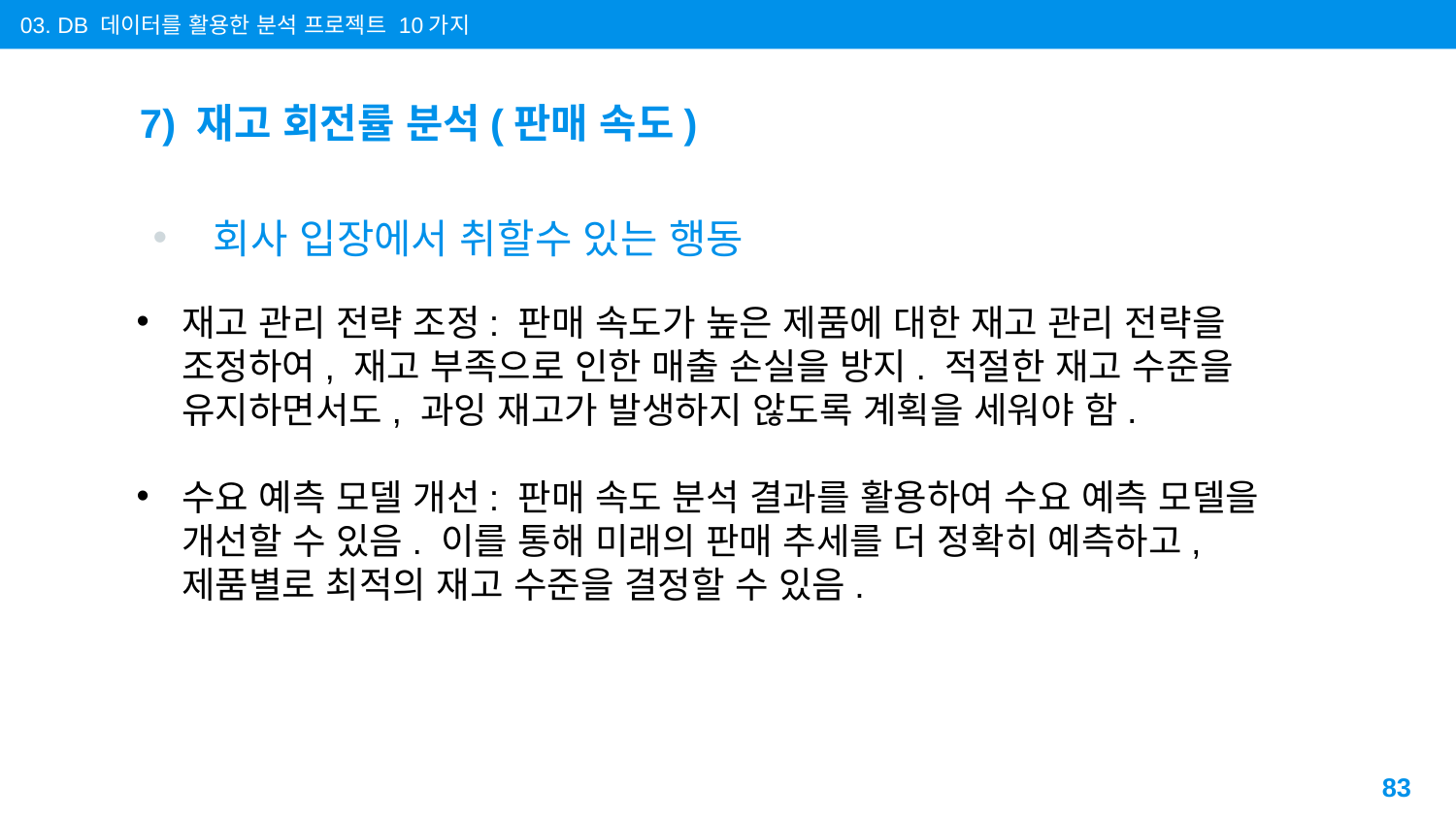

03. DB 데이터를 활용한 분석 프로젝트 10가지
# 7) 재고 회전률 분석(판매 속도)
회사 입장에서 취할수 있는 행동

재고 관리 전략 조정: 판매 속도가 높은 제품에 대한 재고 관리 전략을 조정하여, 재고 부족으로 인한 매출 손실을 방지. 적절한 재고 수준을 유지하면서도, 과잉 재고가 발생하지 않도록 계획을 세워야 함.

수요 예측 모델 개선: 판매 속도 분석 결과를 활용하여 수요 예측 모델을 개선할 수 있음. 이를 통해 미래의 판매 추세를 더 정확히 예측하고, 제품별로 최적의 재고 수준을 결정할 수 있음.
83